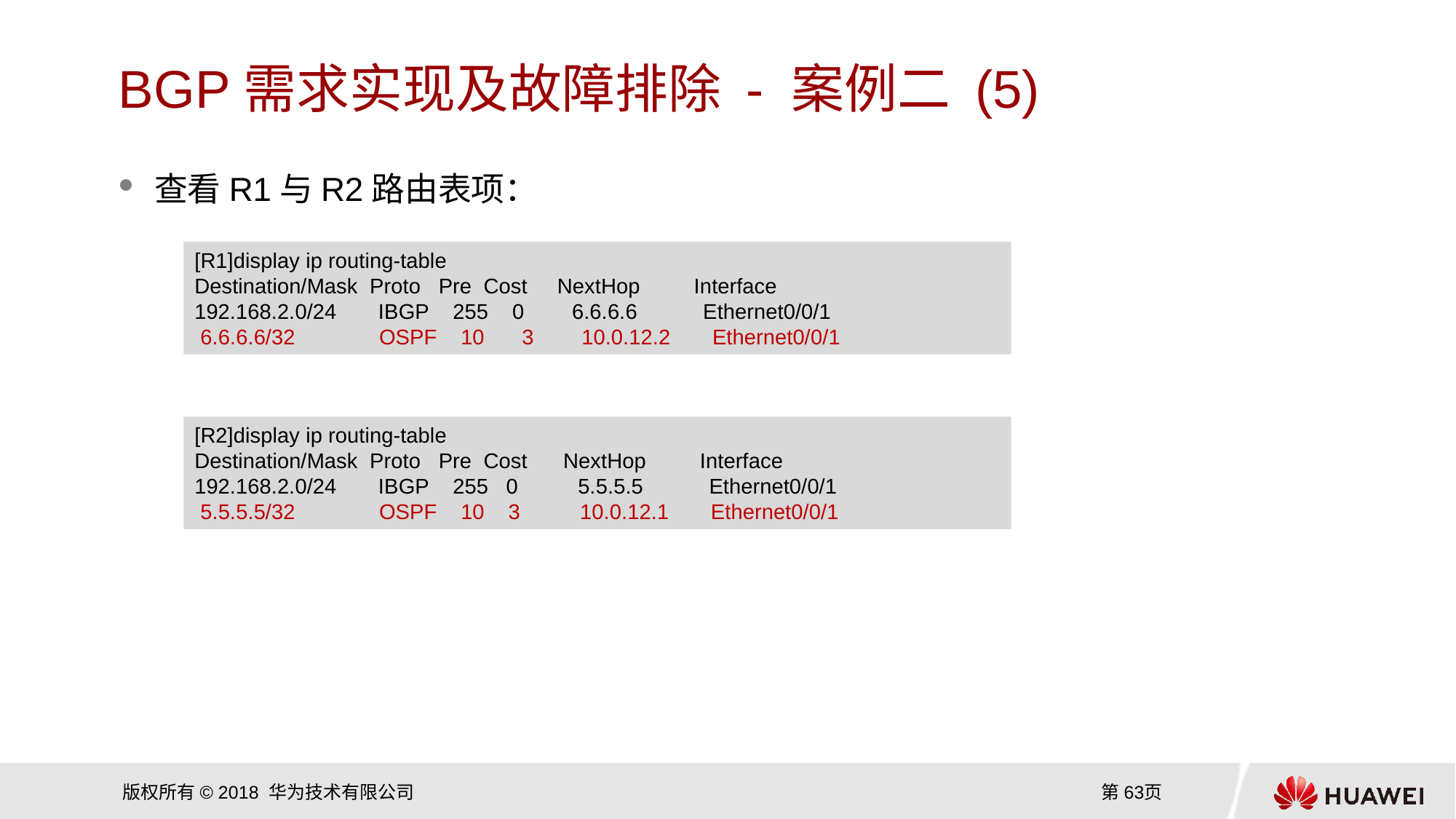

# BGP需求实现及故障排除 - 案例二 (5)
查看R1与R2路由表项：

[R1]display ip routing-table
Destination/Mask  Proto   Pre  Cost     NextHop         Interface
192.168.2.0/24       IBGP    255    0        6.6.6.6           Ethernet0/0/1
 6.6.6.6/32              OSPF    10   	3        10.0.12.2       Ethernet0/0/1
[R2]display ip routing-table
Destination/Mask  Proto   Pre  Cost      NextHop         Interface
192.168.2.0/24       IBGP    255   0          5.5.5.5           Ethernet0/0/1
 5.5.5.5/32              OSPF    10    3          10.0.12.1       Ethernet0/0/1